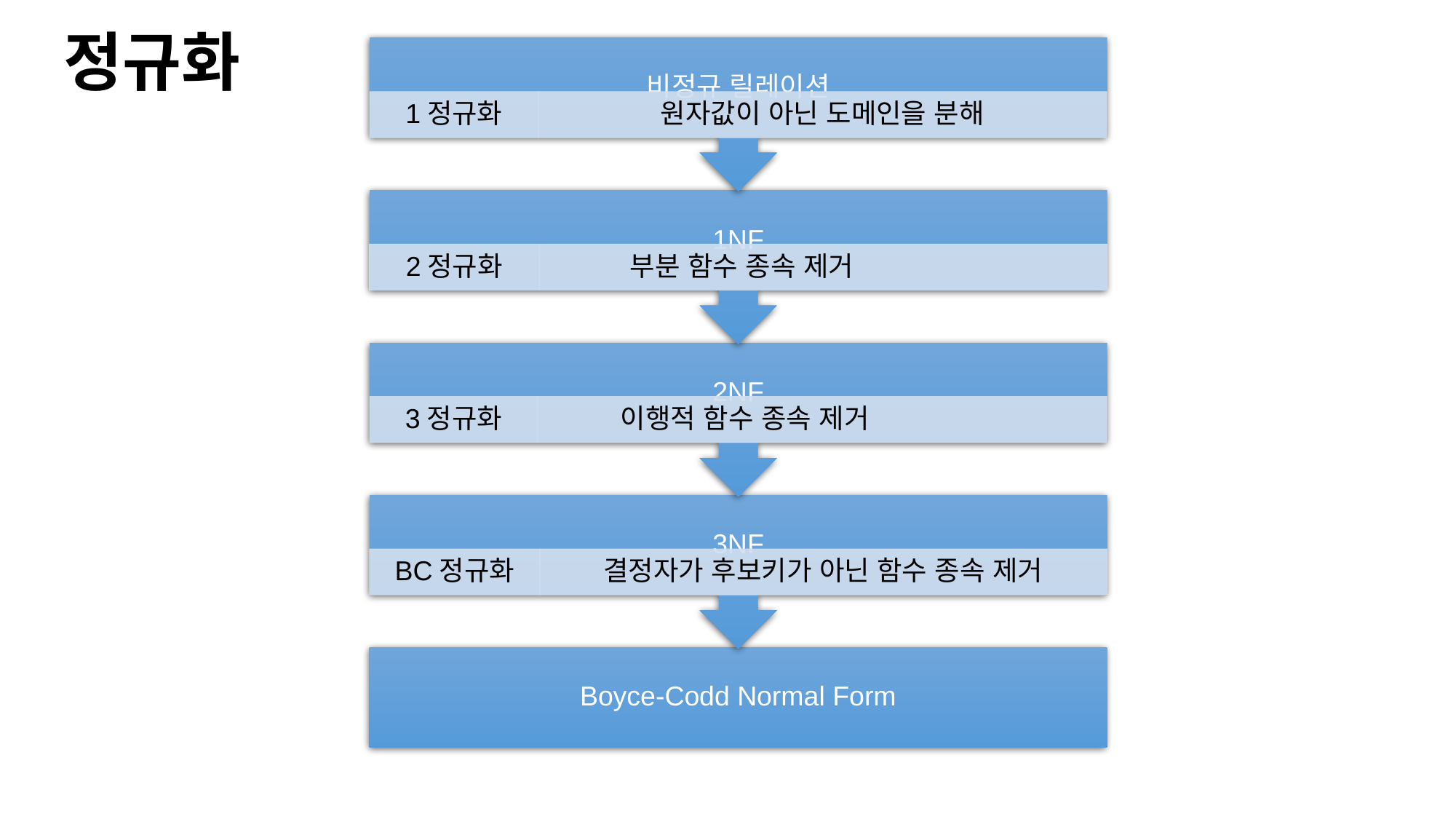

# 정규화
Boyce-Codd Normal Form
3NF
BC정규화
결정자가 후보키가 아닌 함수 종속 제거
2NF
3정규화
        이행적 함수 종속 제거
1NF
2정규화
         부분 함수 종속 제거
비정규 릴레이션
1정규화
원자값이 아닌 도메인을 분해